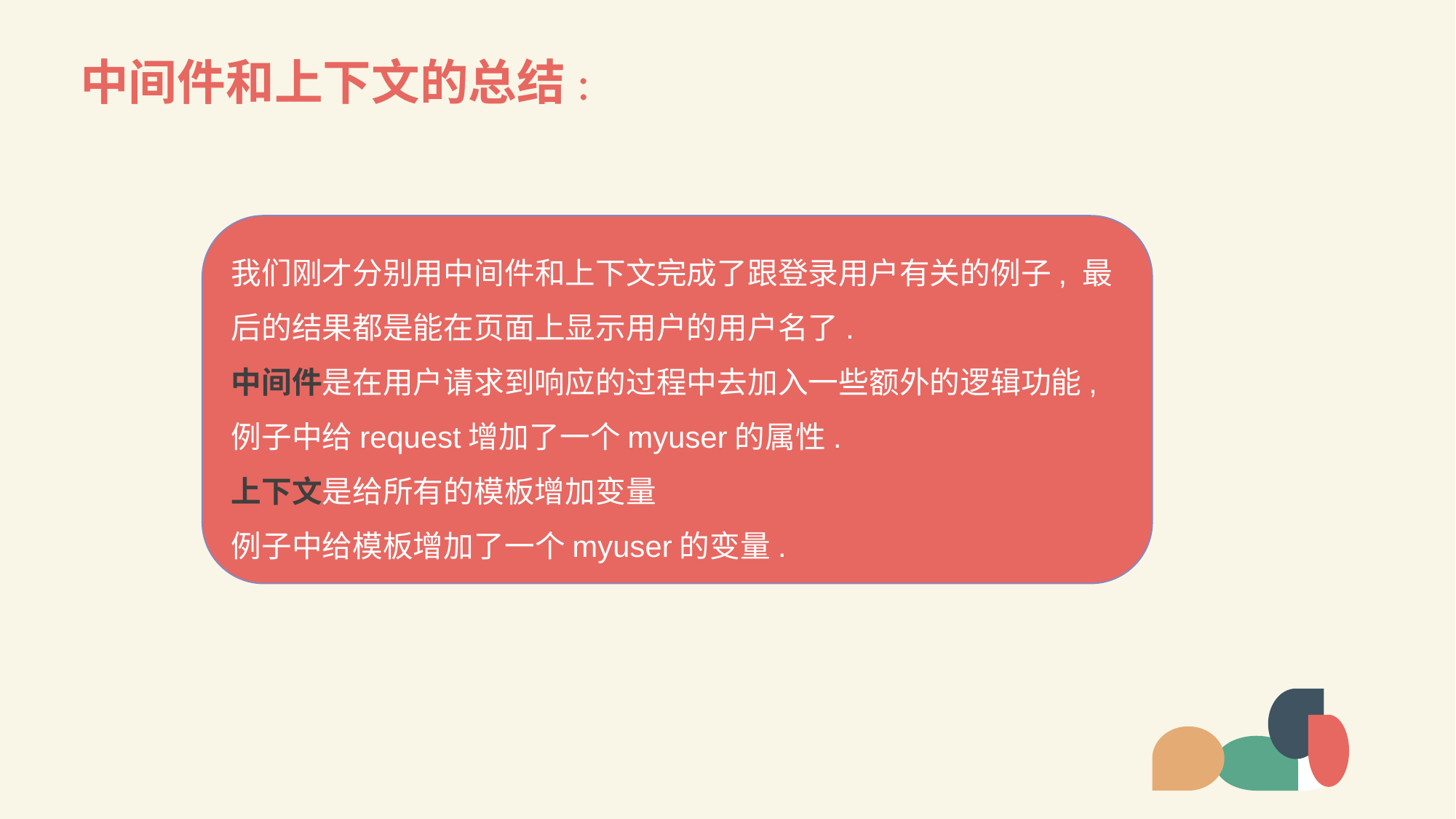

# 中间件和上下文的总结:
我们刚才分别用中间件和上下文完成了跟登录用户有关的例子, 最后的结果都是能在页面上显示用户的用户名了.
中间件是在用户请求到响应的过程中去加入一些额外的逻辑功能,
例子中给request增加了一个myuser的属性.
上下文是给所有的模板增加变量
例子中给模板增加了一个myuser的变量.

LOREM